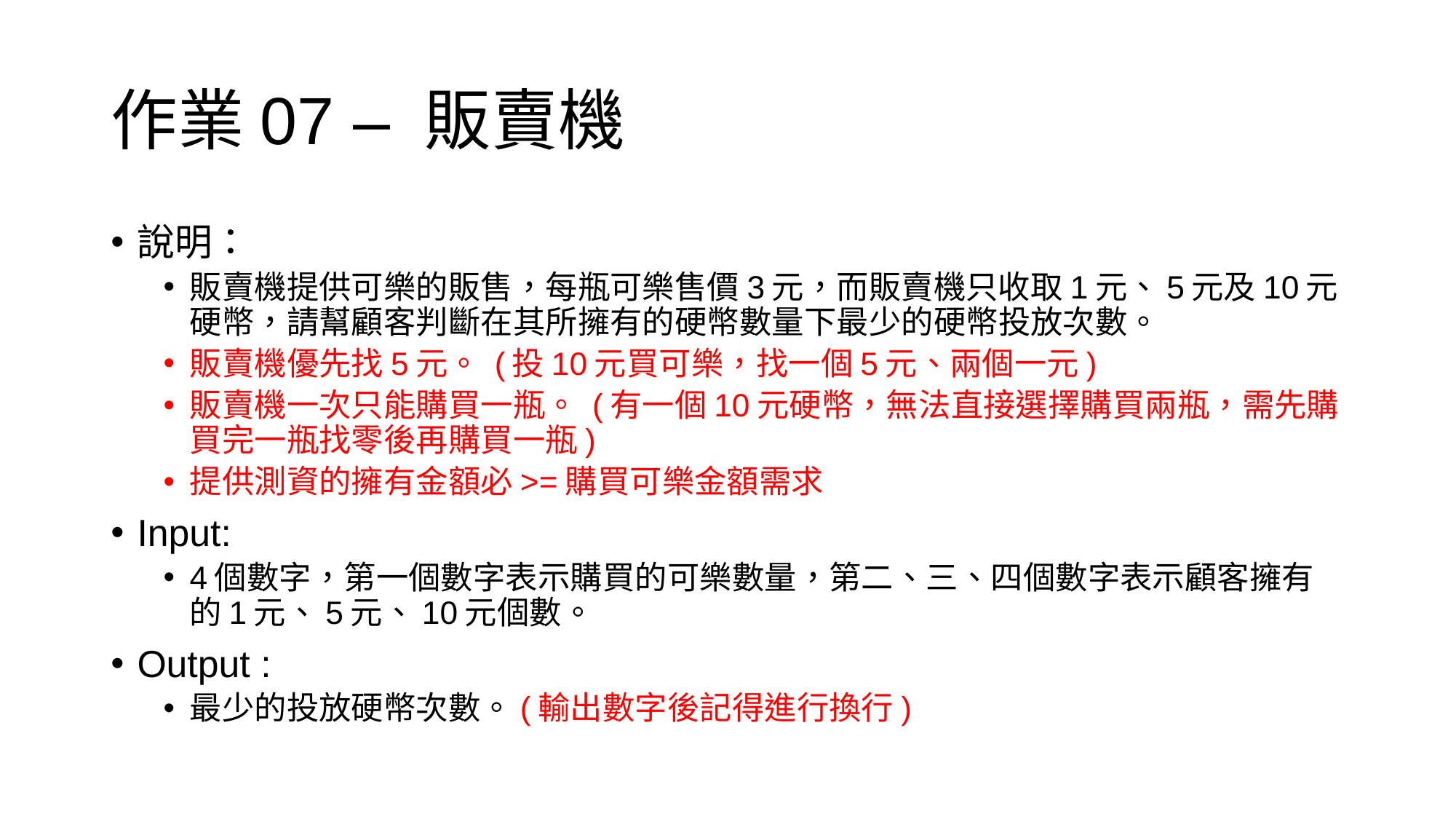

# 作業07 – 販賣機
說明：
販賣機提供可樂的販售，每瓶可樂售價3元，而販賣機只收取1元、5元及10元硬幣，請幫顧客判斷在其所擁有的硬幣數量下最少的硬幣投放次數。
販賣機優先找5元。 (投10元買可樂，找一個5元、兩個一元)
販賣機一次只能購買一瓶。 (有一個10元硬幣，無法直接選擇購買兩瓶，需先購買完一瓶找零後再購買一瓶)
提供測資的擁有金額必>=購買可樂金額需求
Input:
4個數字，第一個數字表示購買的可樂數量，第二、三、四個數字表示顧客擁有的1元、5元、10元個數。
Output :
最少的投放硬幣次數。(輸出數字後記得進行換行)